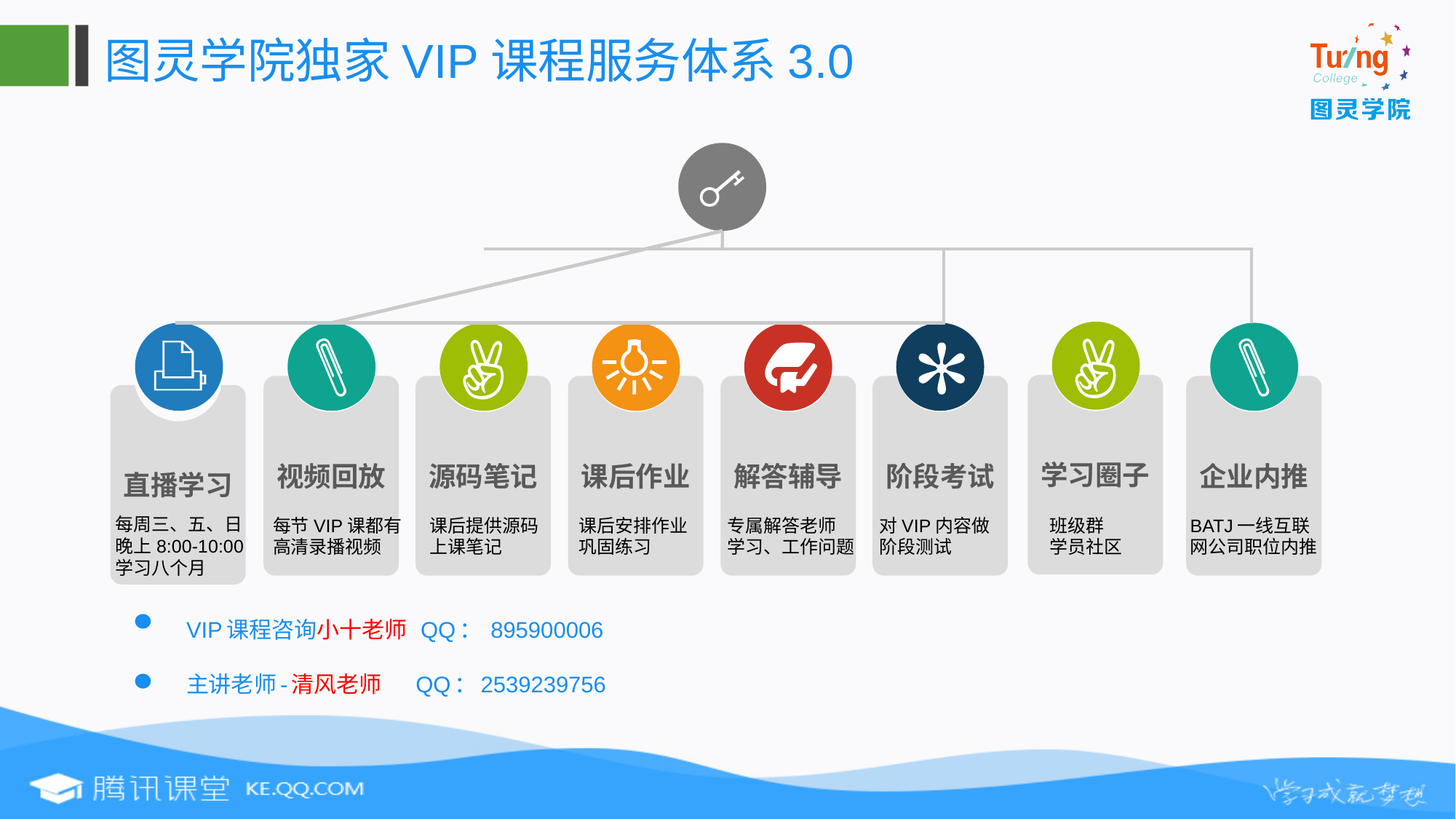

# 图灵学院独家VIP课程服务体系3.0

学习圈子
视频回放
源码笔记
课后作业
解答辅导
阶段考试
企业内推
直播学习
每周三、五、日
晚上8:00-10:00
学习八个月
每节VIP课都有
高清录播视频
课后提供源码
上课笔记
课后安排作业
巩固练习
专属解答老师
学习、工作问题
对VIP内容做
阶段测试
班级群
学员社区
BATJ一线互联
网公司职位内推
VIP课程咨询小十老师  QQ： 895900006
主讲老师-清风老师      QQ：2539239756